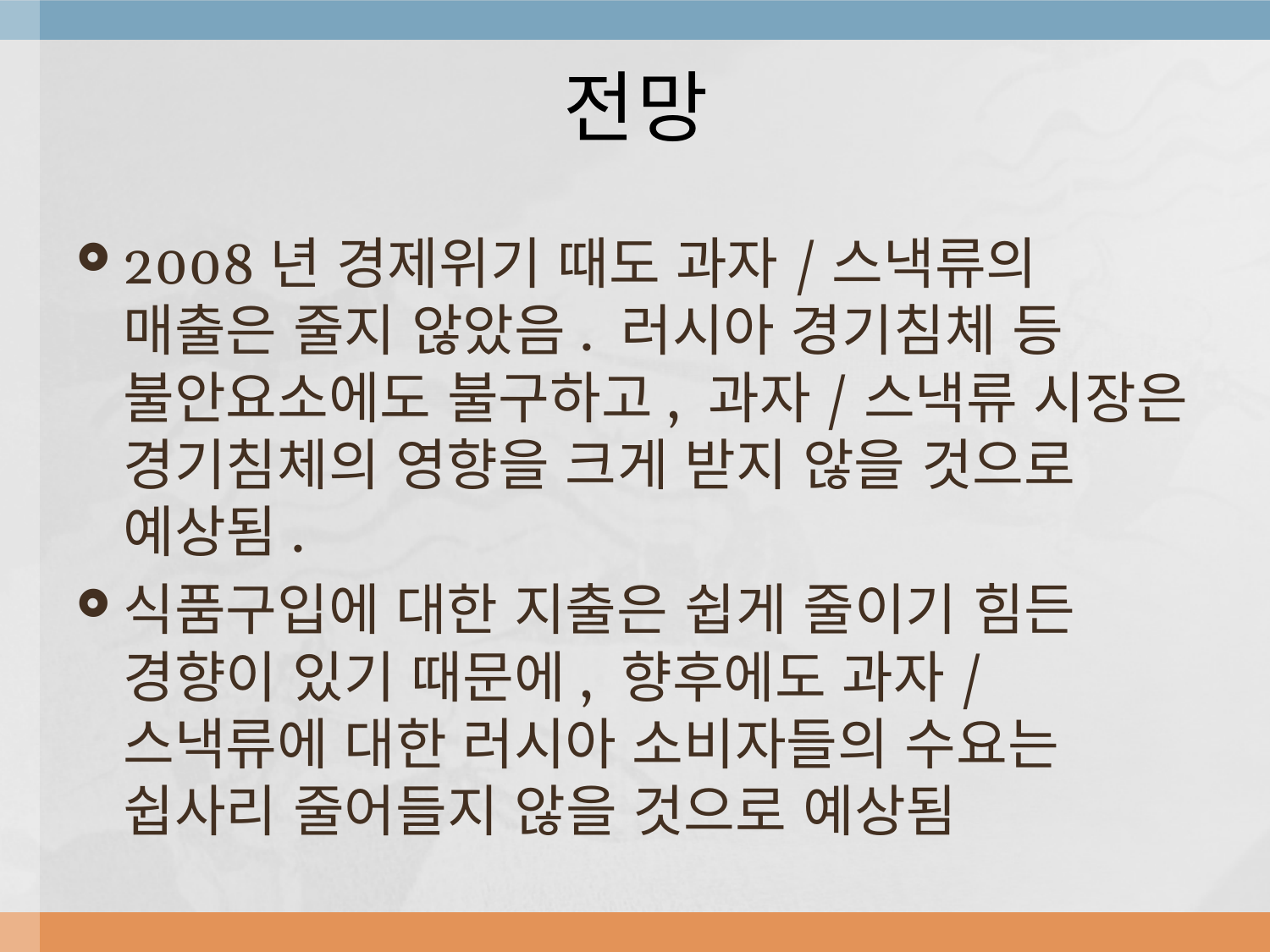

# 전망
2008년 경제위기 때도 과자/스낵류의 매출은 줄지 않았음. 러시아 경기침체 등 불안요소에도 불구하고, 과자/스낵류 시장은 경기침체의 영향을 크게 받지 않을 것으로 예상됨.
식품구입에 대한 지출은 쉽게 줄이기 힘든 경향이 있기 때문에, 향후에도 과자/스낵류에 대한 러시아 소비자들의 수요는 쉽사리 줄어들지 않을 것으로 예상됨